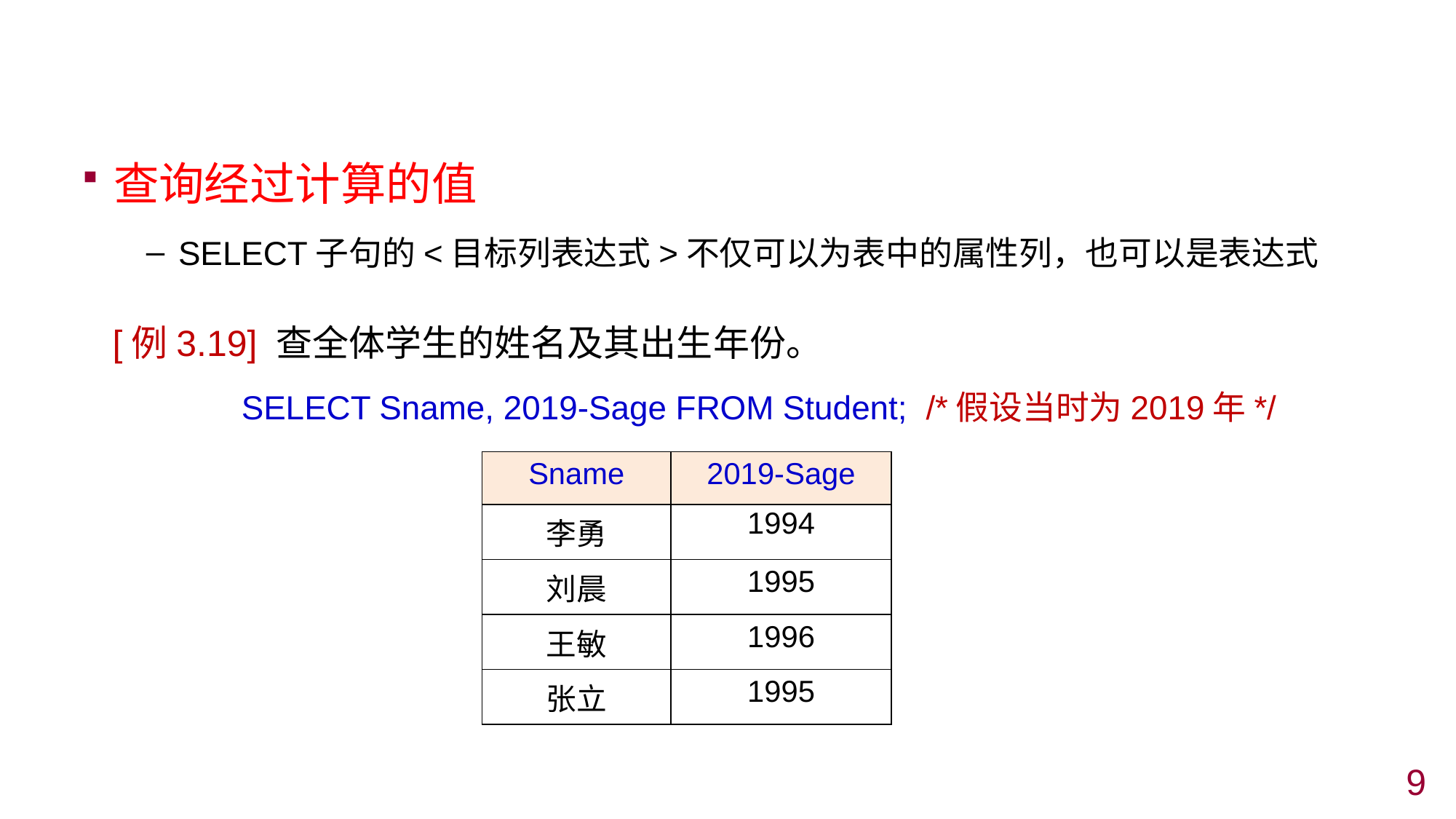

#
查询经过计算的值
SELECT子句的<目标列表达式>不仅可以为表中的属性列，也可以是表达式

   [例3.19] 查全体学生的姓名及其出生年份。

SELECT Sname, 2019-Sage FROM Student;  /*假设当时为2019年*/

| Sname | 2019-Sage |
| --- | --- |
| 李勇 | 1994 |
| 刘晨 | 1995 |
| 王敏 | 1996 |
| 张立 | 1995 |
9